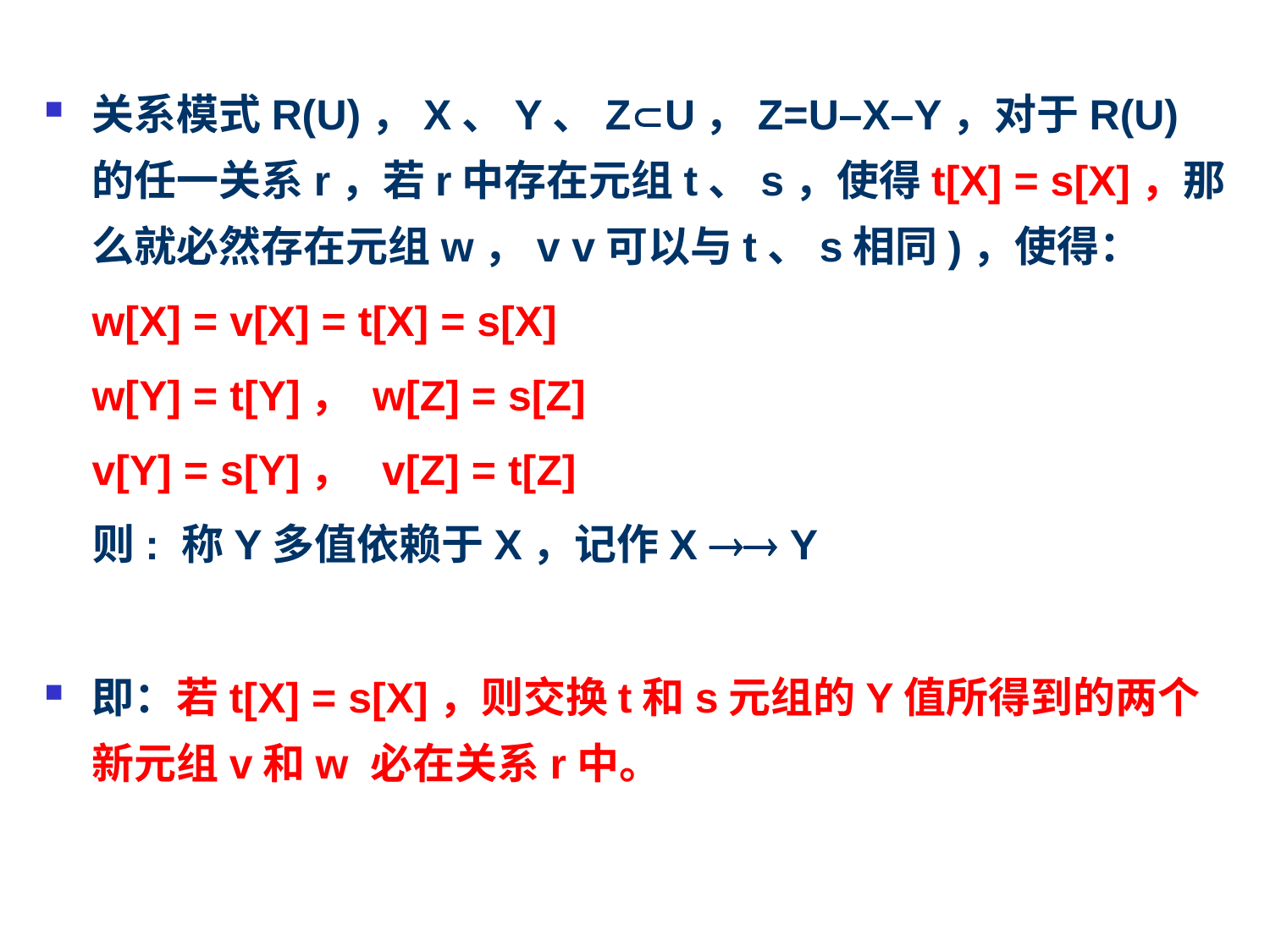

关系模式R(U)，X、Y、Z⊂U，Z=U–X–Y，对于R(U)的任一关系r，若r中存在元组t、s，使得t[X] = s[X]，那么就必然存在元组w，v v可以与t、s相同)，使得：
    w[X] = v[X] = t[X] = s[X]
    w[Y] = t[Y]， w[Z] = s[Z]
    v[Y] = s[Y]，  v[Z] = t[Z]
    则: 称Y多值依赖于X，记作X →→ Y

即：若t[X] = s[X]，则交换t和s元组的Y值所得到的两个新元组v和w 必在关系r中。